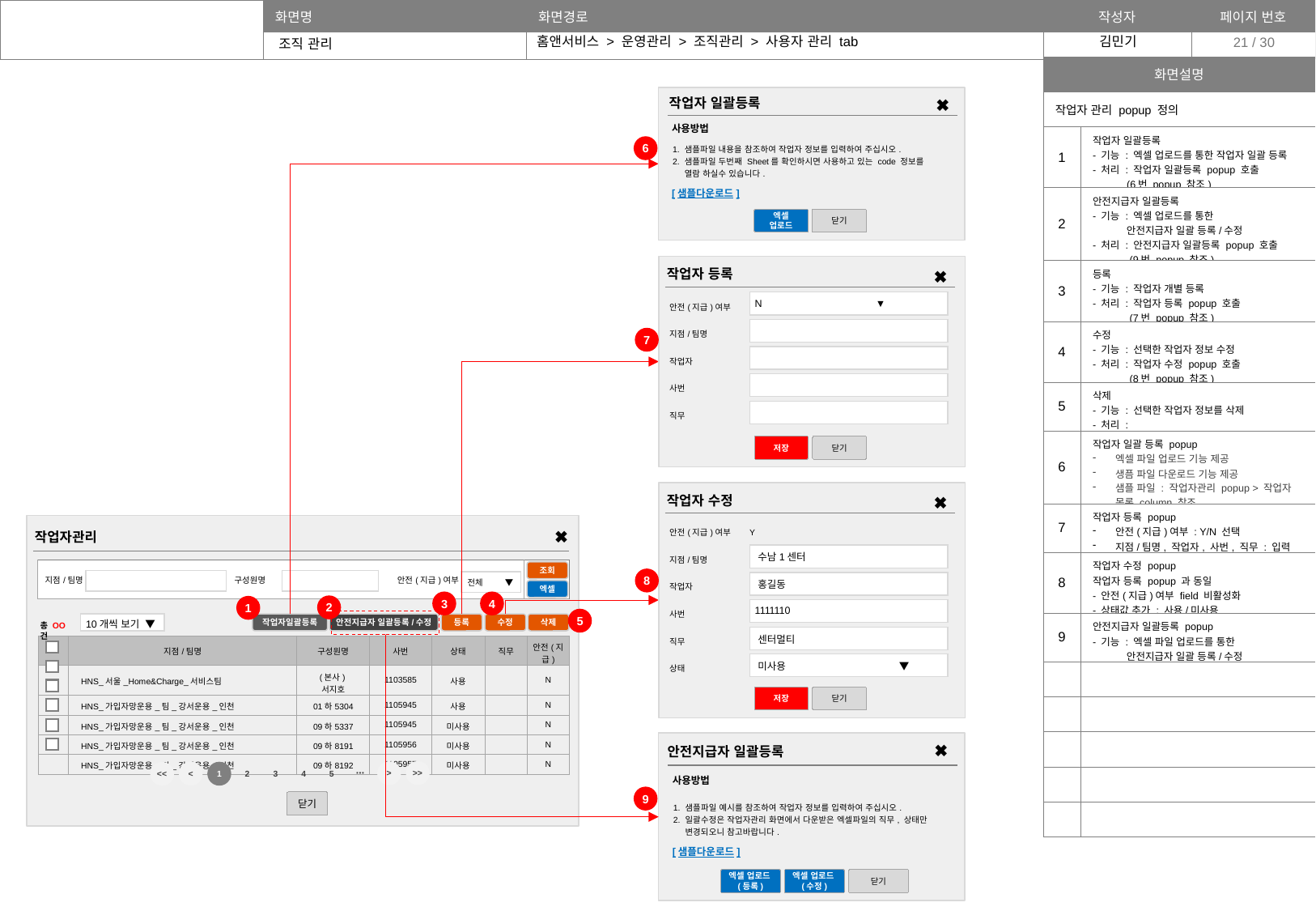

홈앤서비스 > 운영관리 > 조직관리 > 사용자 관리 tab
21
조직 관리
| 화면설명 |  |
| --- | --- |
| 작업자 관리 popup 정의 |  |
| 1 | 작업자 일괄등록 - 기능 : 엑셀 업로드를 통한 작업자 일괄 등록 - 처리 : 작업자 일괄등록 popup 호출 (6번 popup 참조) |
| 2 | 안전지급자 일괄등록 - 기능 : 엑셀 업로드를 통한 안전지급자 일괄 등록/수정 - 처리 : 안전지급자 일괄등록 popup 호출 (9번 popup 참조) |
| 3 | 등록 - 기능 : 작업자 개별 등록 - 처리 : 작업자 등록 popup 호출 (7번 popup 참조) |
| 4 | 수정 - 기능 : 선택한 작업자 정보 수정 - 처리 : 작업자 수정 popup 호출 (8번 popup 참조) |
| 5 | 삭제 - 기능 : 선택한 작업자 정보를 삭제 - 처리 : |
| 6 | 작업자 일괄 등록 popup 엑셀 파일 업로드 기능 제공 생픔 파일 다운로드 기능 제공 샘플 파일 : 작업자관리 popup > 작업자 목록 column 참조 |
| 7 | 작업자 등록 popup 안전(지급)여부 : Y/N 선택 지점/팀명, 작업자, 사번, 직무 : 입력 |
| 8 | 작업자 수정 popup 작업자 등록 popup 과 동일 - 안전(지급)여부 field 비활성화 - 상태값 추가 : 사용/미사용 |
| 9 | 안전지급자 일괄등록 popup - 기능 : 엑셀 파일 업로드를 통한 안전지급자 일괄 등록/수정 |
|  |  |
|  |  |
|  |  |
|  |  |
|  |  |

작업자 일괄등록
✖
21 / 30
사용방법
| 샘플파일 내용을 참조하여 작업자 정보를 입력하여 주십시오. 샘플파일 두번째 Sheet를 확인하시면 사용하고 있는 code 정보를 열람 하실수 있습니다. |
| --- |
| [샘플다운로드] |
6
엑셀 업로드
닫기

작업자 등록
✖
| N ▼ |
| --- |
| 안전(지급)여부 |  |
| --- | --- |
| 지점/팀명 |  |
| 작업자 |  |
| 사번 |  |
| 직무 |  |
|  |
| --- |
7
|  |
| --- |
|  |
| --- |
|  |
| --- |
저장
닫기

작업자 수정
✖

작업자관리
✖
닫기
| 안전(지급)여부 | Y |
| --- | --- |
| 지점/팀명 |  |
| 작업자 |  |
| 사번 |  |
| 직무 |  |
| 상태 |  |
| 수남1센터 |
| --- |
| 지점/팀명 |  | 구성원명 |  | 안전(지급)여부 |  |  |
| --- | --- | --- | --- | --- | --- | --- |
조회
8
|  |
| --- |
|  |
| --- |
| 전체 ▼ |
| --- |
| 홍길동 |
| --- |
엑셀
3
4
2
1
| 1111110 |
| --- |
5

| 10개씩 보기  ▼ |
| --- |
등록
수정
삭제
작업자일괄등록
안전지급자 일괄등록/수정
총 OO건
| 센터멀티 |
| --- |
|  | 지점/팀명 | 구성원명 | 사번 | 상태 | 직무 | 안전(지급) |
| --- | --- | --- | --- | --- | --- | --- |
|  | HNS\_서울\_Home&Charge\_서비스팀 | (본사)서지호 | 1103585 | 사용 |  | N |
|  | HNS\_가입자망운용\_팀\_강서운용\_인천 | 01하5304 | 1105945 | 사용 |  | N |
|  | HNS\_가입자망운용\_팀\_강서운용\_인천 | 09하5337 | 1105945 | 미사용 |  | N |
|  | HNS\_가입자망운용\_팀\_강서운용\_인천 | 09하8191 | 1105956 | 미사용 |  | N |
|  | HNS\_가입자망운용\_팀\_강서운용\_인천 | 09하8192 | 1105957 | 미사용 |  | N |

| 미사용 ▼ |
| --- |

저장
닫기

21 / 30
안전지급자 일괄등록
✖

>>
⋯
>
3
4
5
<
1
2
<<
사용방법
9
| 샘플파일 예시를 참조하여 작업자 정보를 입력하여 주십시오. 일괄수정은 작업자관리 화면에서 다운받은 엑셀파일의 직무, 상태만 변경되오니 참고바랍니다. |
| --- |
| [샘플다운로드] |
엑셀 업로드(등록)
엑셀 업로드(수정)
닫기